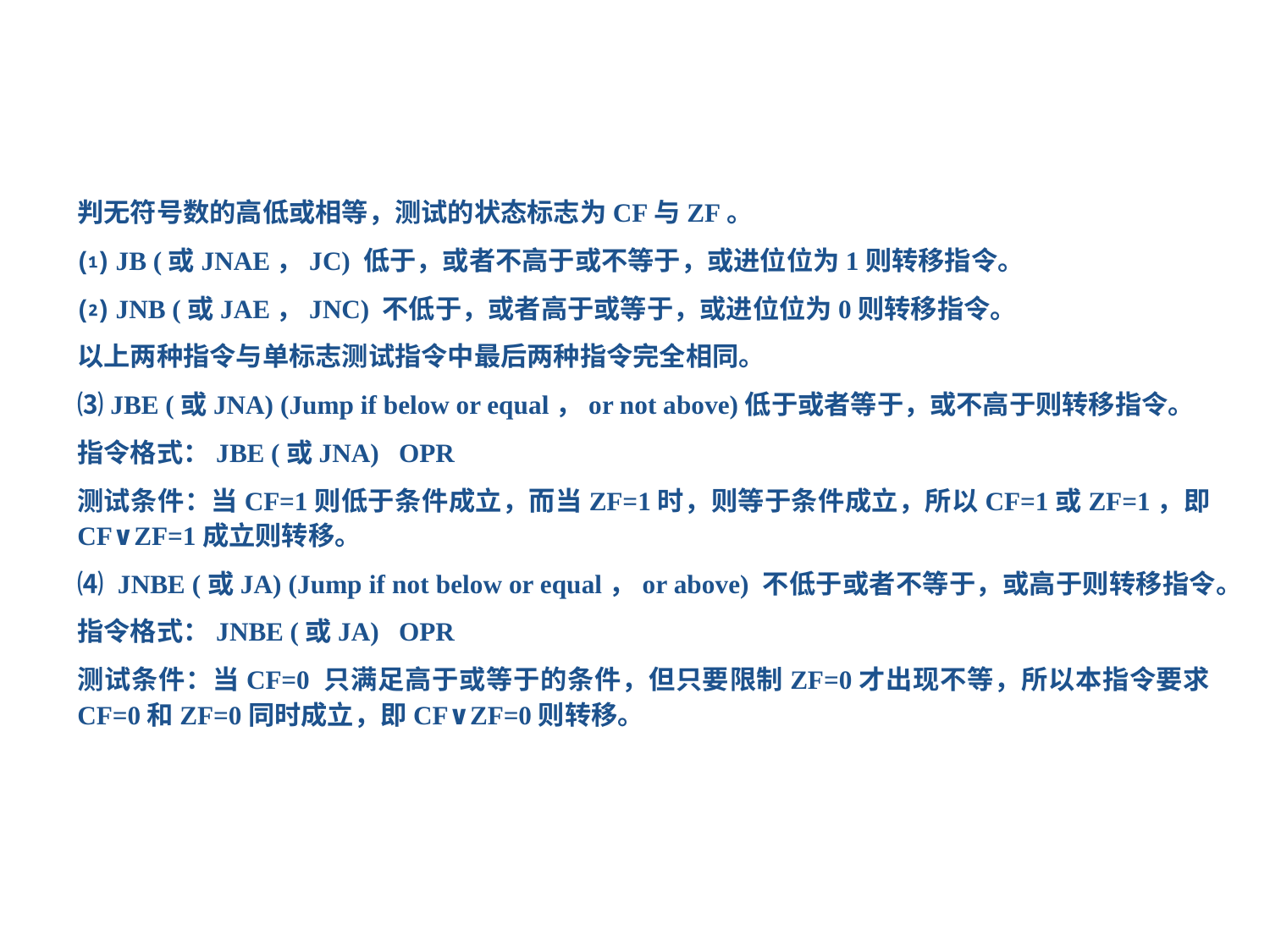

判无符号数的高低或相等，测试的状态标志为CF与ZF。
⑴ JB (或JNAE，JC) 低于，或者不高于或不等于，或进位位为1则转移指令。
⑵ JNB (或JAE，JNC) 不低于，或者高于或等于，或进位位为0则转移指令。
以上两种指令与单标志测试指令中最后两种指令完全相同。
⑶ JBE (或JNA) (Jump if below or equal，or not above)低于或者等于，或不高于则转移指令。
指令格式：JBE (或JNA)   OPR
测试条件：当CF=1则低于条件成立，而当ZF=1时，则等于条件成立，所以CF=1或ZF=1，即CF∨ZF=1成立则转移。
⑷  JNBE (或JA) (Jump if not below or equal，or above) 不低于或者不等于，或高于则转移指令。
指令格式：JNBE (或JA)   OPR
测试条件：当CF=0 只满足高于或等于的条件，但只要限制ZF=0才出现不等，所以本指令要求CF=0和ZF=0同时成立，即CF∨ZF=0则转移。